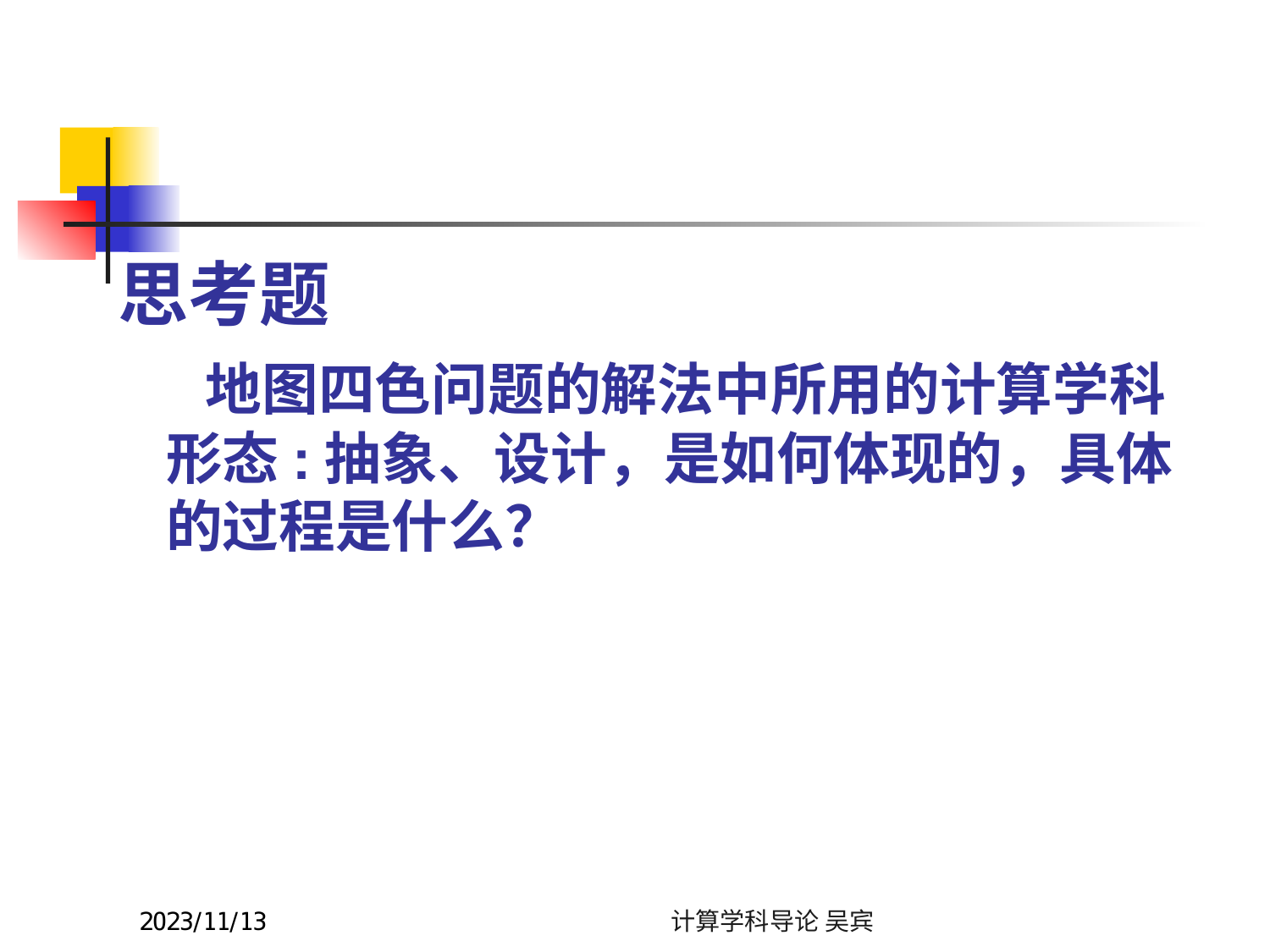

思考题
     地图四色问题的解法中所用的计算学科形态:抽象、设计，是如何体现的，具体的过程是什么？

2023/11/13
计算学科导论 吴宾